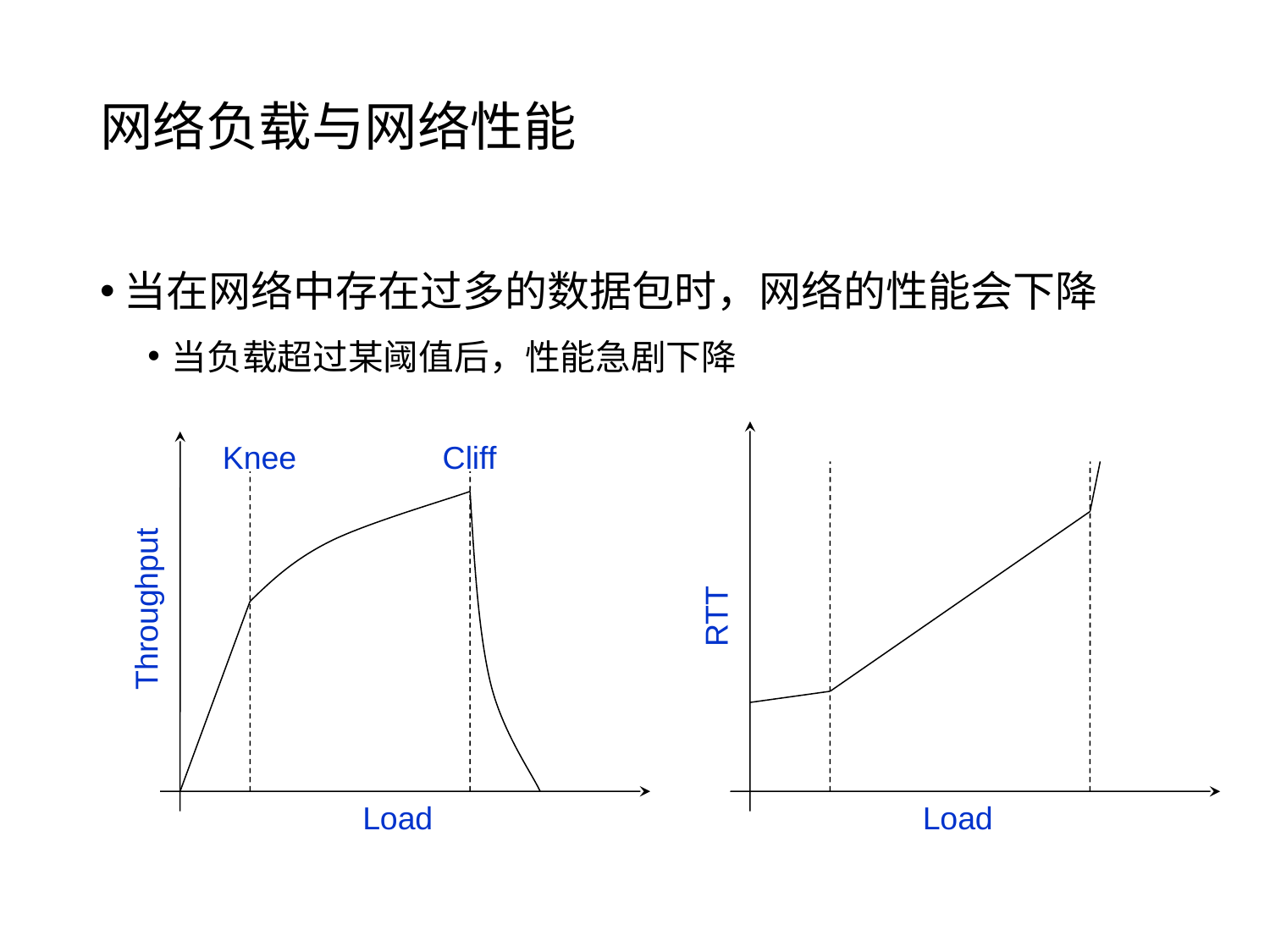

# 网络负载与网络性能
当在网络中存在过多的数据包时，网络的性能会下降
当负载超过某阈值后，性能急剧下降

Knee
Cliff

Throughput
RTT

Load

Load
24